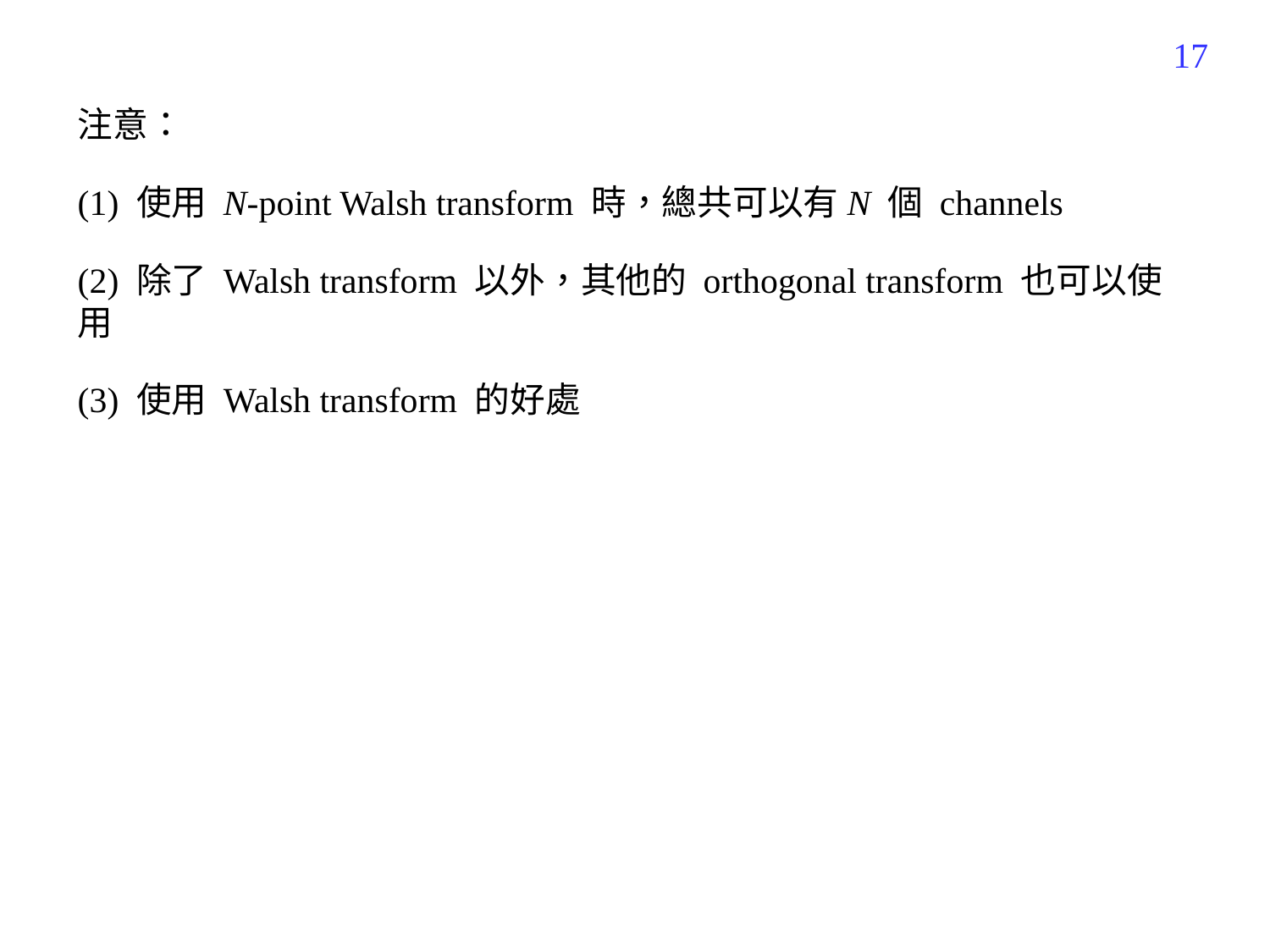

17
注意：
(1) 使用 N-point Walsh transform 時，總共可以有N 個 channels
(2) 除了 Walsh transform 以外，其他的 orthogonal transform 也可以使用
(3) 使用 Walsh transform 的好處